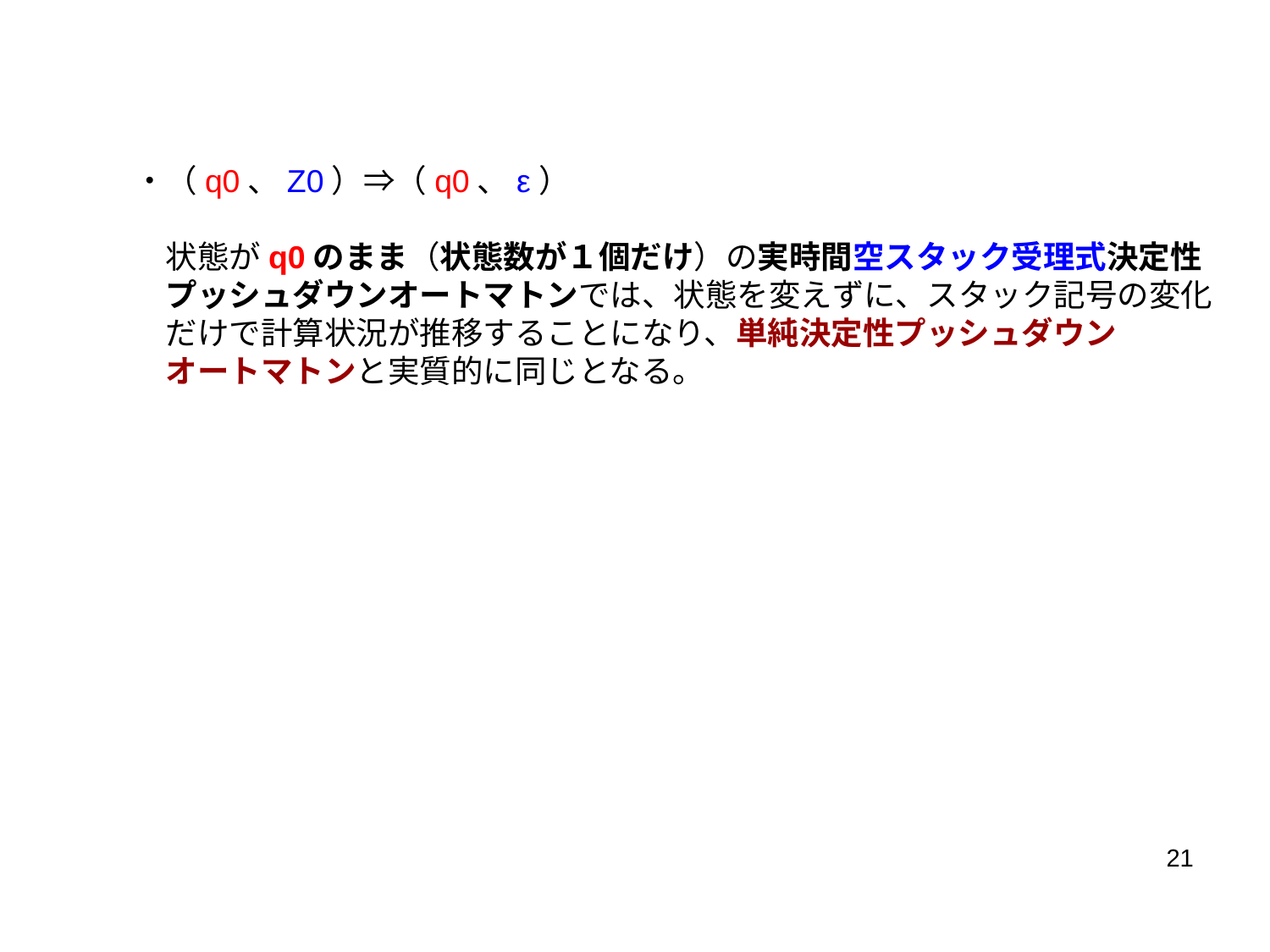

・（q0、Z0）⇒（q0、ε）

　　　状態がq0のまま（状態数が１個だけ）の実時間空スタック受理式決定性
　　　プッシュダウンオートマトンでは、状態を変えずに、スタック記号の変化
　　　だけで計算状況が推移することになり、単純決定性プッシュダウン
　　　オートマトンと実質的に同じとなる。
21